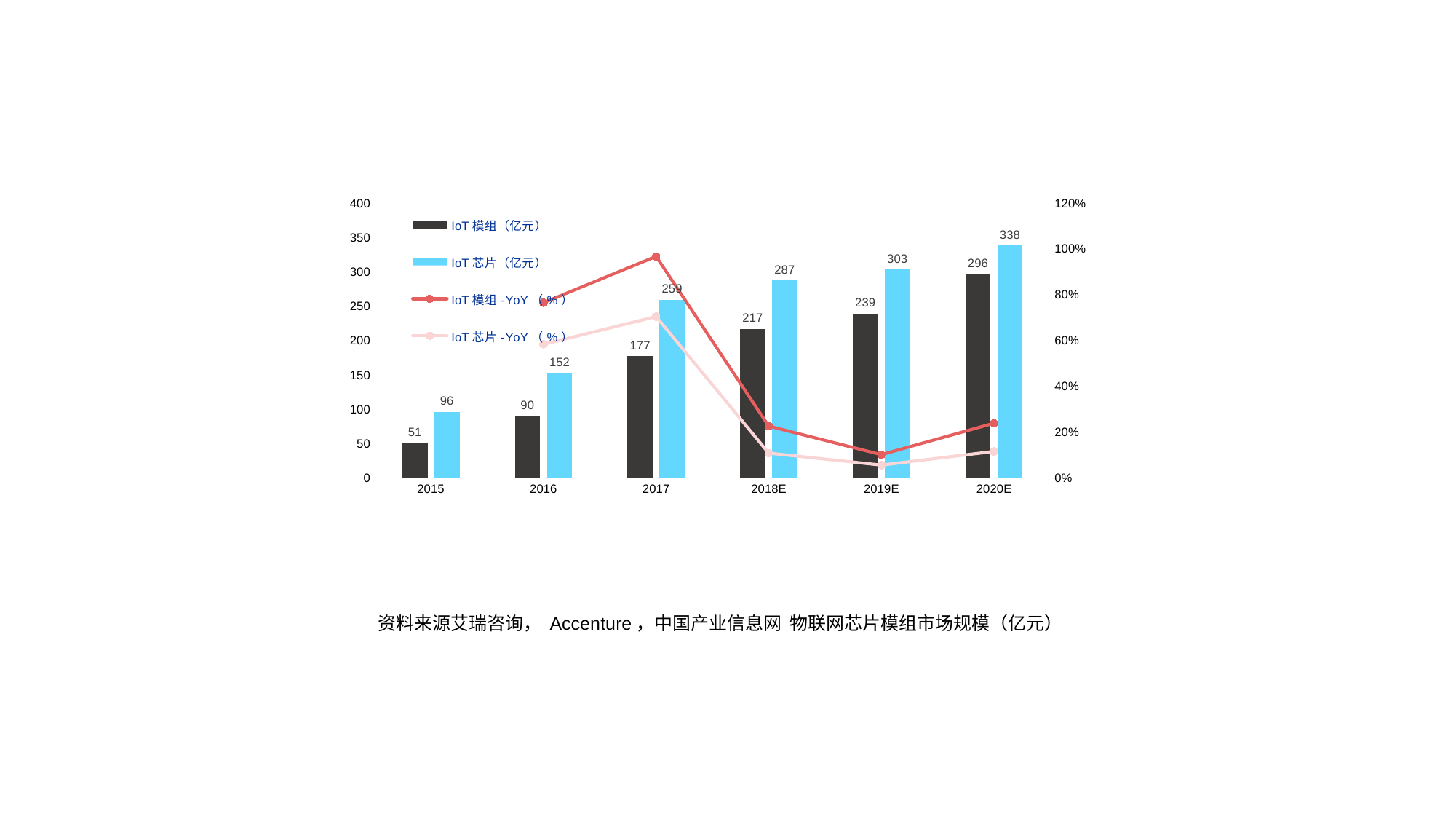

### Chart

| Category | IoT模组（亿元） | IoT芯片（亿元） | IoT模组-YoY（%） | IoT芯片-YoY（%） |
|---|---|---|---|---|
| 2015 | 51.0 | 96.0 | None | None |
| 2016 | 90.0 | 152.0 | 0.764705882352941 | 0.583333333333333 |
| 2017 | 177.0 | 259.0 | 0.966666666666667 | 0.703947368421053 |
| 2018E | 217.0 | 287.0 | 0.225988700564972 | 0.108108108108108 |
| 2019E | 239.0 | 303.0 | 0.101382488479263 | 0.0557491289198606 |
| 2020E | 296.0 | 338.0 | 0.238493723849372 | 0.115511551155115 |
资料来源艾瑞咨询， Accenture，中国产业信息网  物联网芯片模组市场规模（亿元）